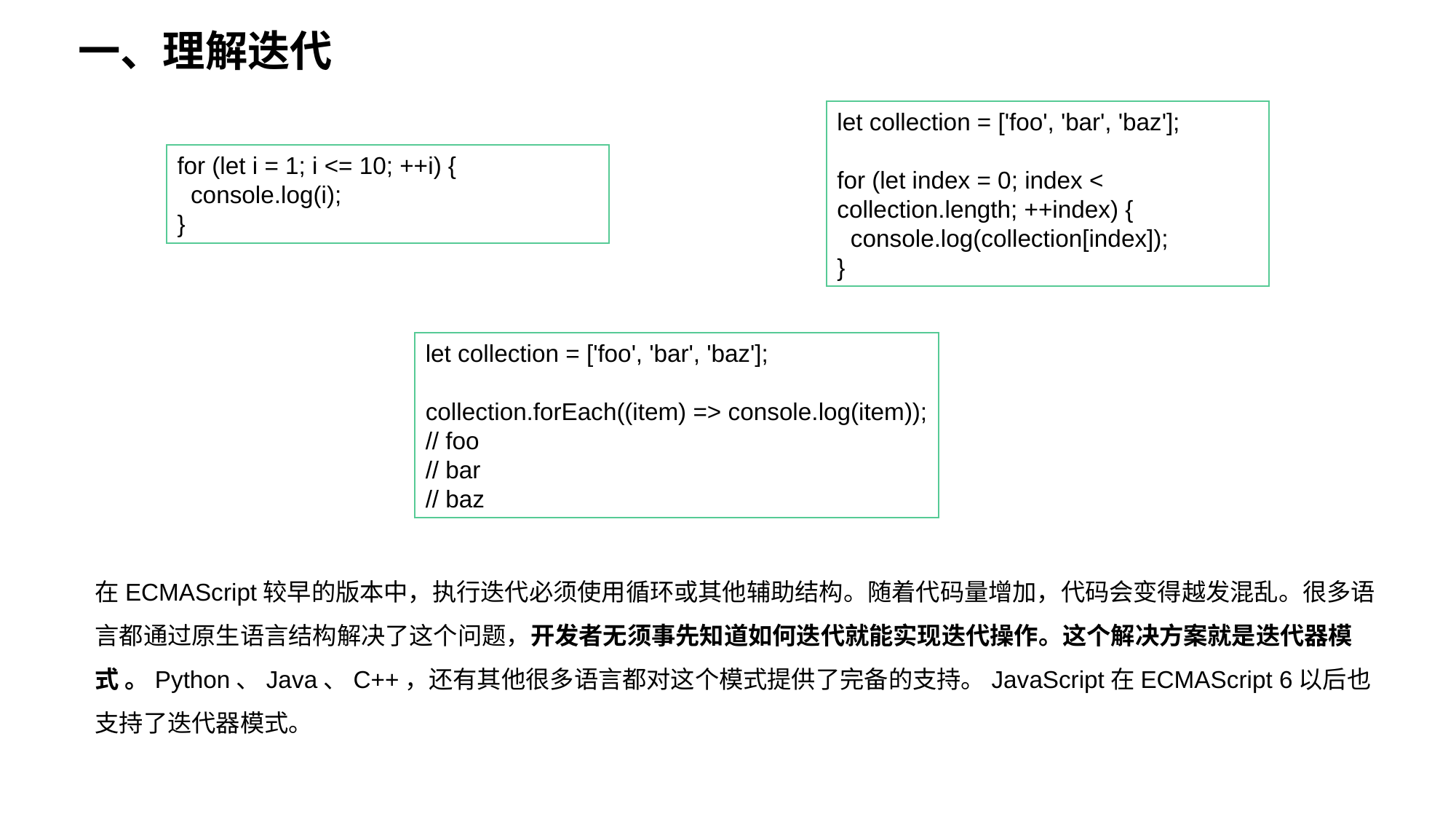

一、理解迭代
let collection = ['foo', 'bar', 'baz'];

for (let index = 0; index < collection.length; ++index) {
  console.log(collection[index]);
}
for (let i = 1; i <= 10; ++i) {
  console.log(i);
}
let collection = ['foo', 'bar', 'baz'];

collection.forEach((item) => console.log(item));
// foo
// bar
// baz
在ECMAScript较早的版本中，执行迭代必须使用循环或其他辅助结构。随着代码量增加，代码会变得越发混乱。很多语言都通过原生语言结构解决了这个问题，开发者无须事先知道如何迭代就能实现迭代操作。这个解决方案就是迭代器模式 。Python、Java、C++，还有其他很多语言都对这个模式提供了完备的支持。JavaScript在ECMAScript 6以后也支持了迭代器模式。